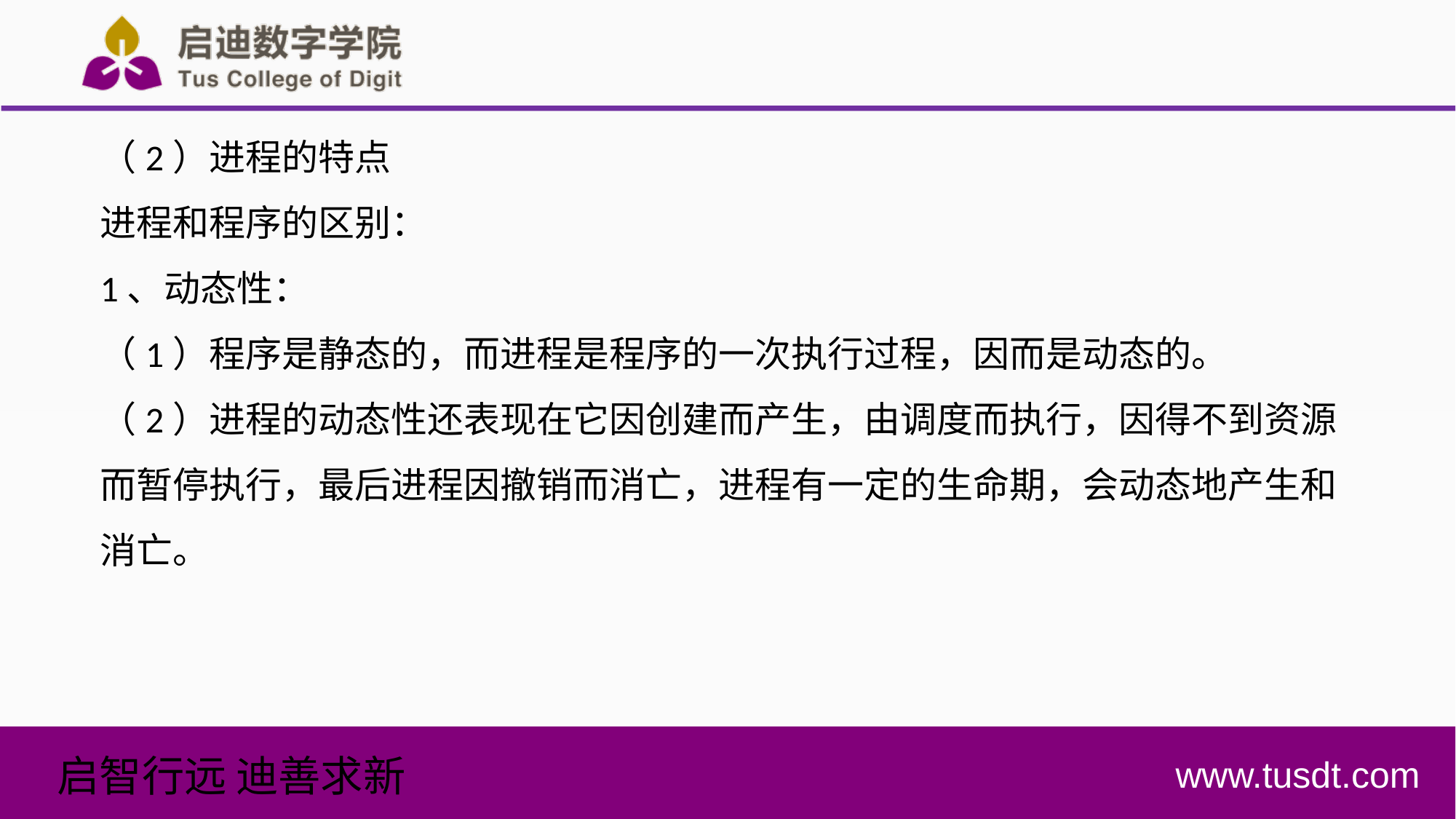

（2）进程的特点
进程和程序的区别：
1、动态性：
（1）程序是静态的，而进程是程序的一次执行过程，因而是动态的。
（2）进程的动态性还表现在它因创建而产生，由调度而执行，因得不到资源而暂停执行，最后进程因撤销而消亡，进程有一定的生命期，会动态地产生和消亡。